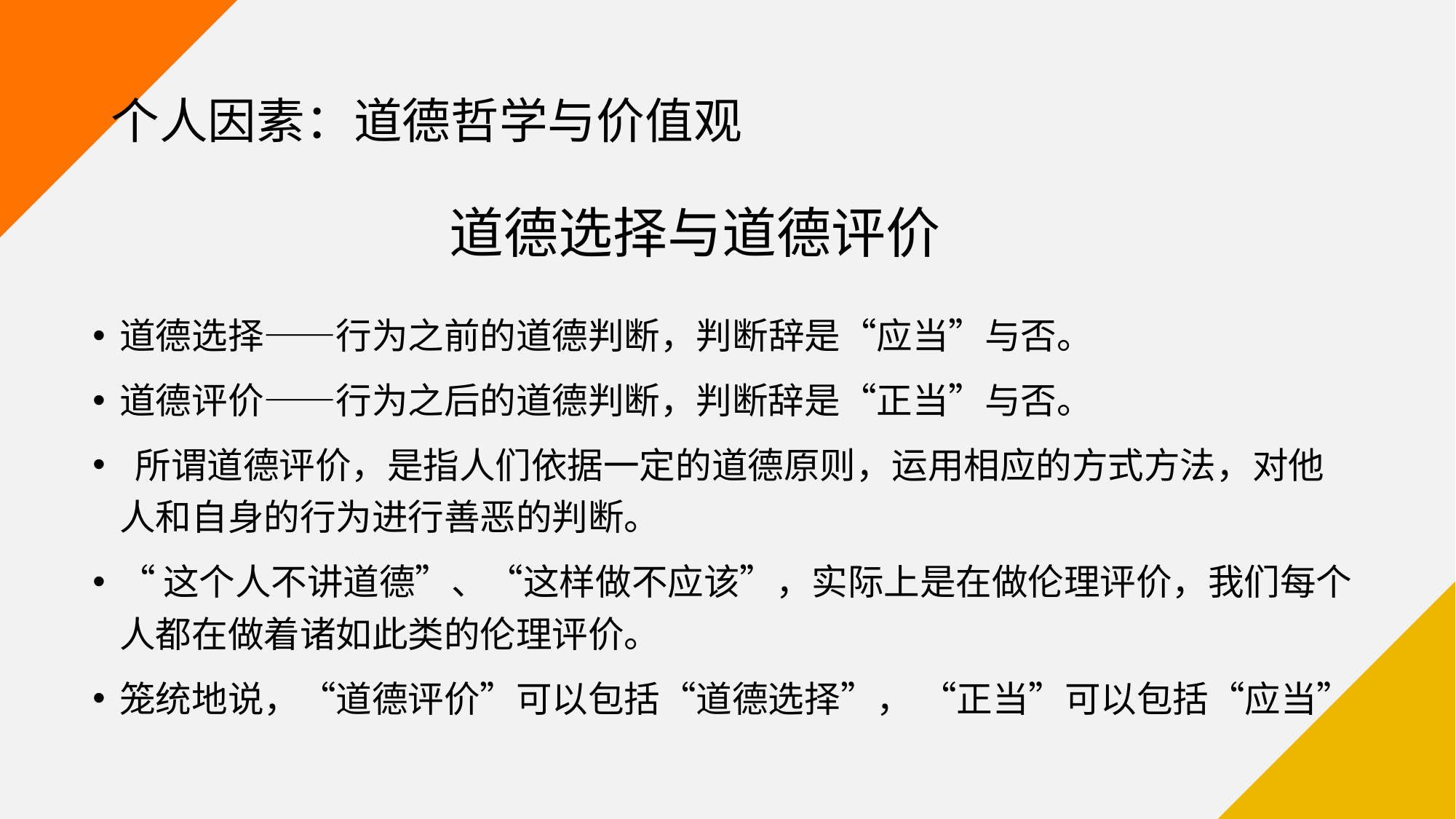

# 个人因素：道德哲学与价值观
道德选择与道德评价
道德选择——行为之前的道德判断，判断辞是“应当”与否。
道德评价——行为之后的道德判断，判断辞是“正当”与否。
 所谓道德评价，是指人们依据一定的道德原则，运用相应的方式方法，对他人和自身的行为进行善恶的判断。
“这个人不讲道德”、“这样做不应该”，实际上是在做伦理评价，我们每个人都在做着诸如此类的伦理评价。
笼统地说，“道德评价”可以包括“道德选择”， “正当”可以包括“应当”